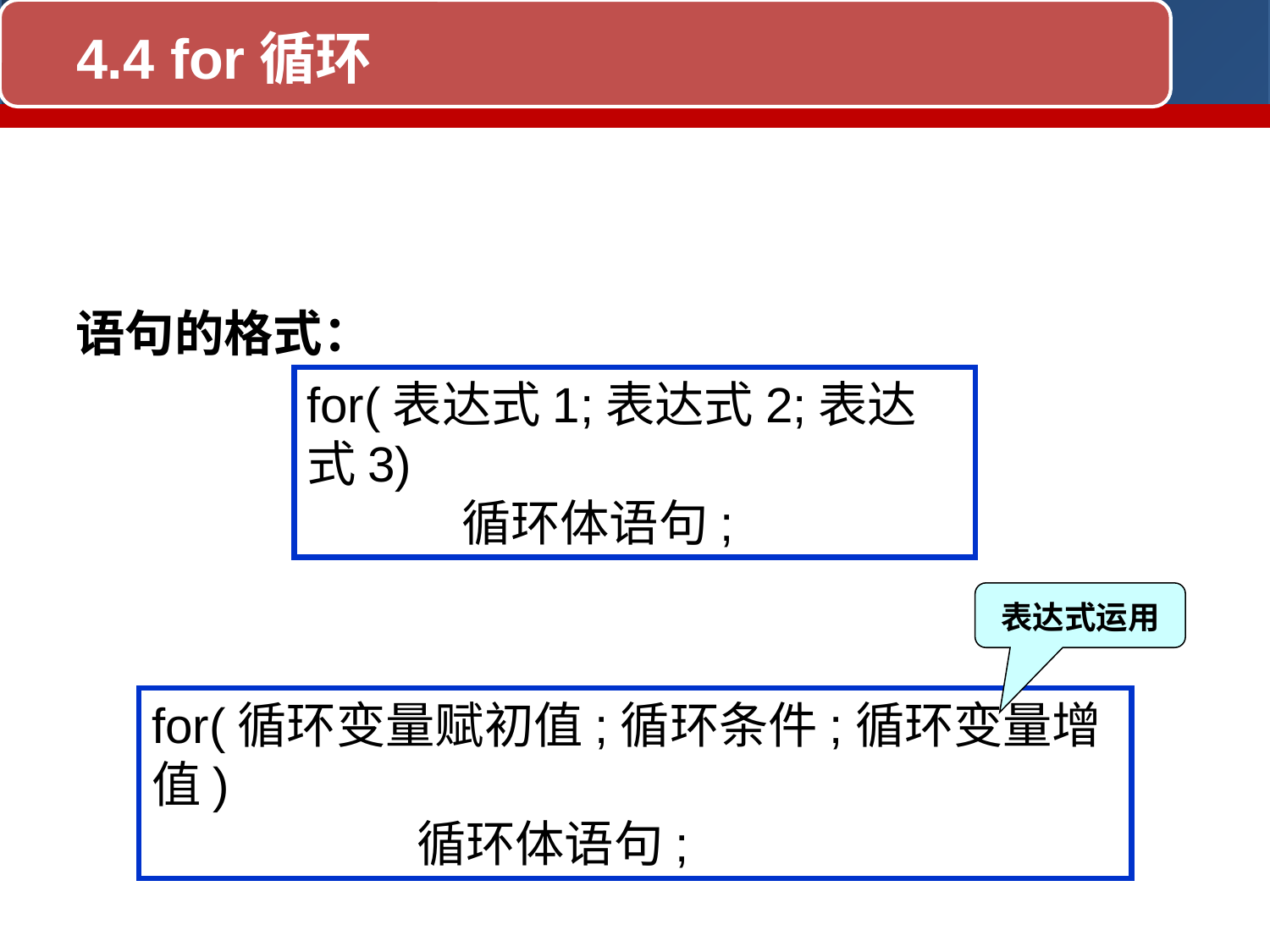

4.4 for循环
for语句
语句的格式：
for(表达式1;表达式2;表达式3)
             循环体语句;
表达式运用
for(循环变量赋初值;循环条件;循环变量增值)
                       循环体语句;